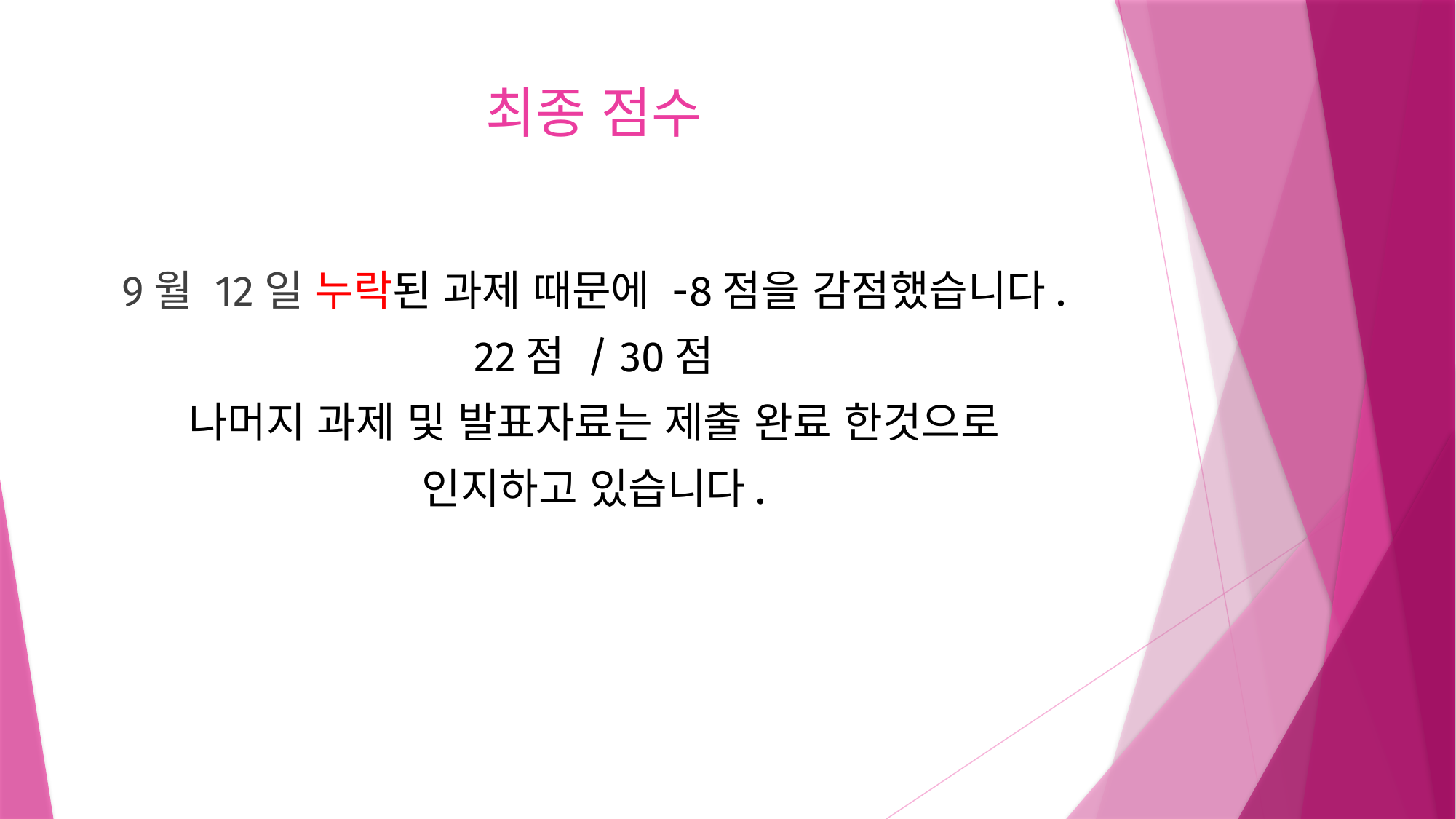

# 최종 점수
9월 12일 누락된 과제 때문에 -8점을 감점했습니다.
22점 / 30점
나머지 과제 및 발표자료는 제출 완료 한것으로
인지하고 있습니다.